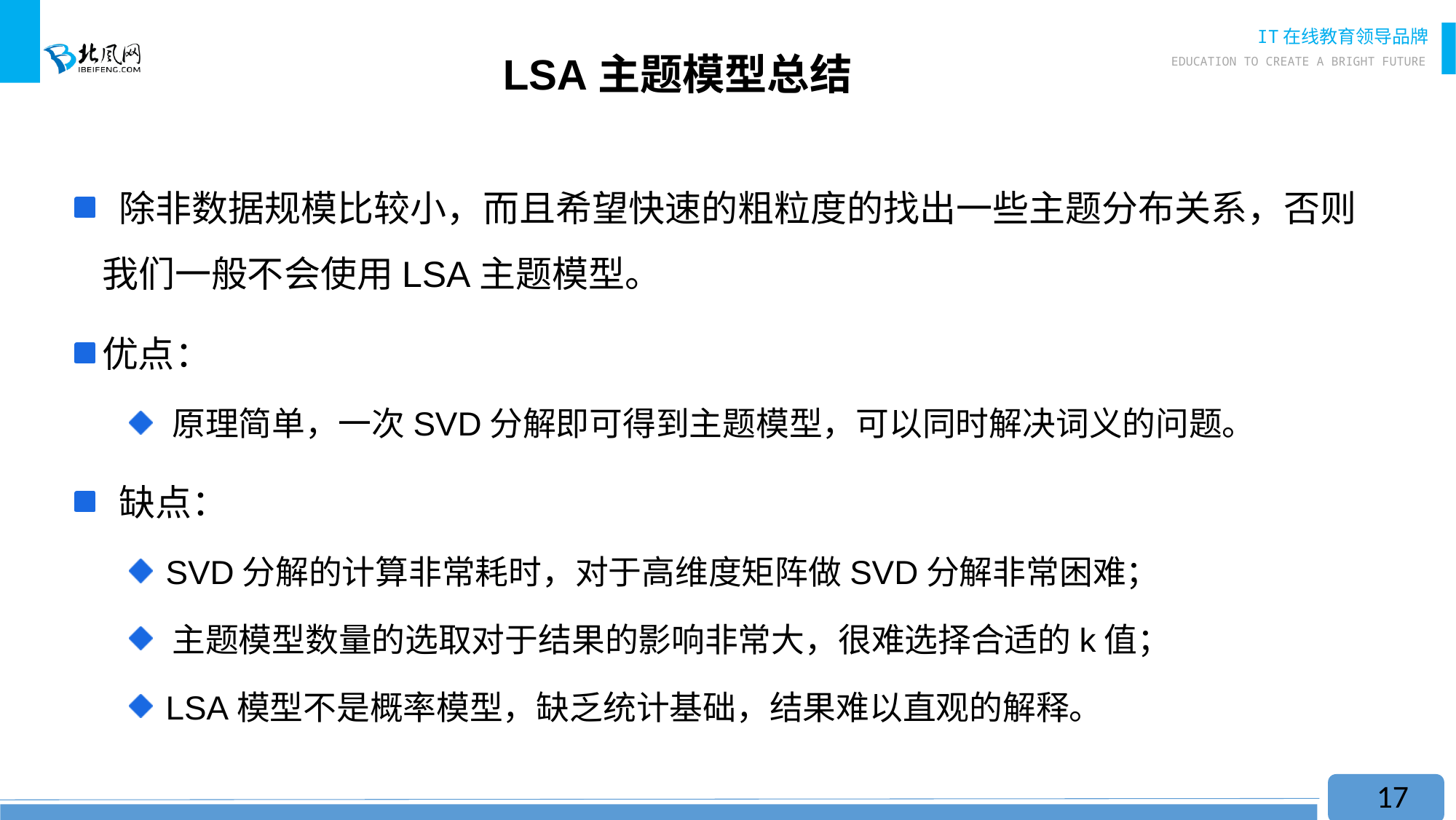

# LSA主题模型总结
 除非数据规模比较小，而且希望快速的粗粒度的找出一些主题分布关系，否则我们一般不会使用LSA主题模型。
优点：
 原理简单，一次SVD分解即可得到主题模型，可以同时解决词义的问题。
 缺点：
 SVD分解的计算非常耗时，对于高维度矩阵做SVD分解非常困难；
 主题模型数量的选取对于结果的影响非常大，很难选择合适的k值；
 LSA模型不是概率模型，缺乏统计基础，结果难以直观的解释。